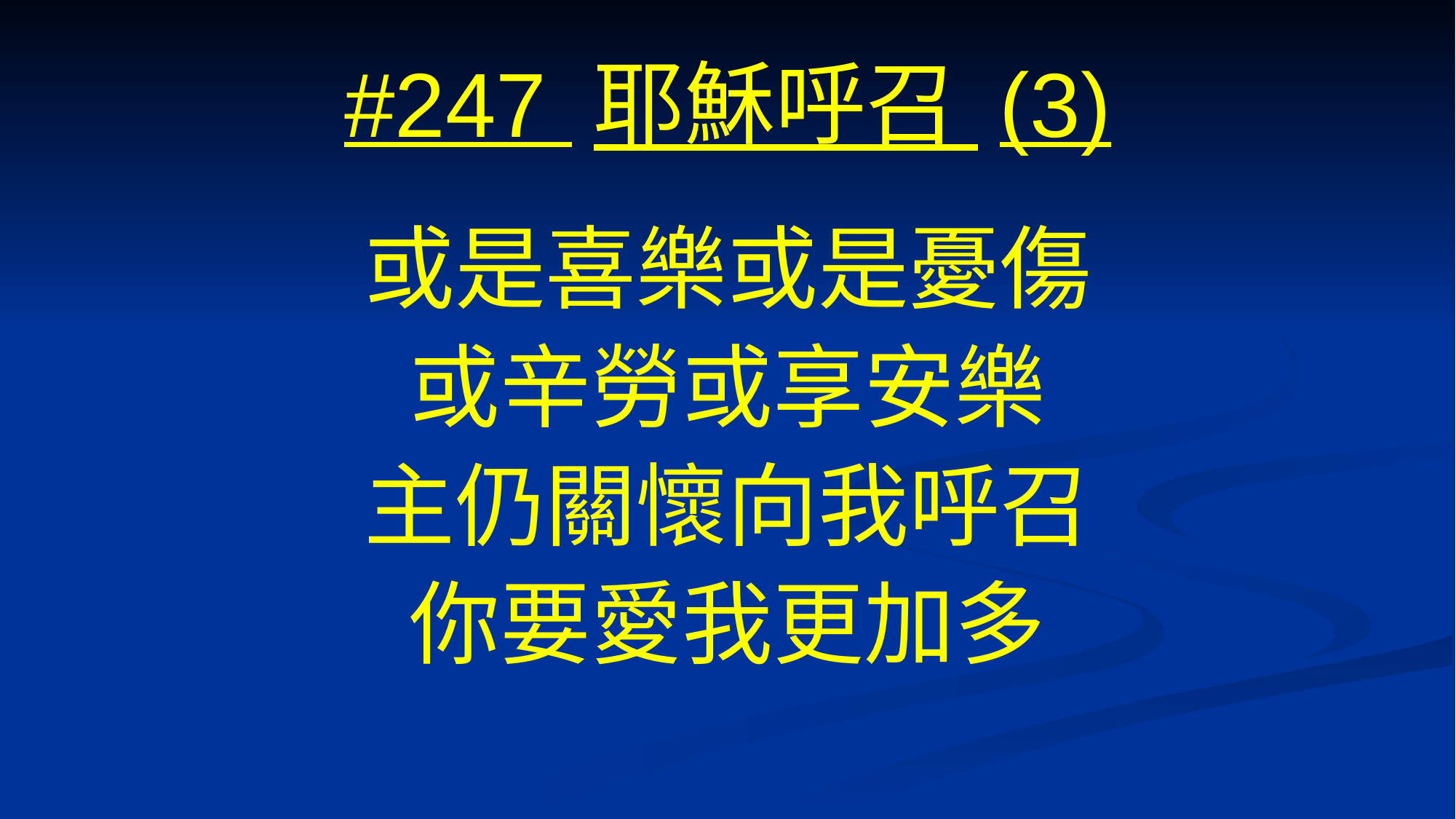

# #247 耶穌呼召 (3)
或是喜樂或是憂傷
或辛勞或享安樂
主仍關懷向我呼召
你要愛我更加多